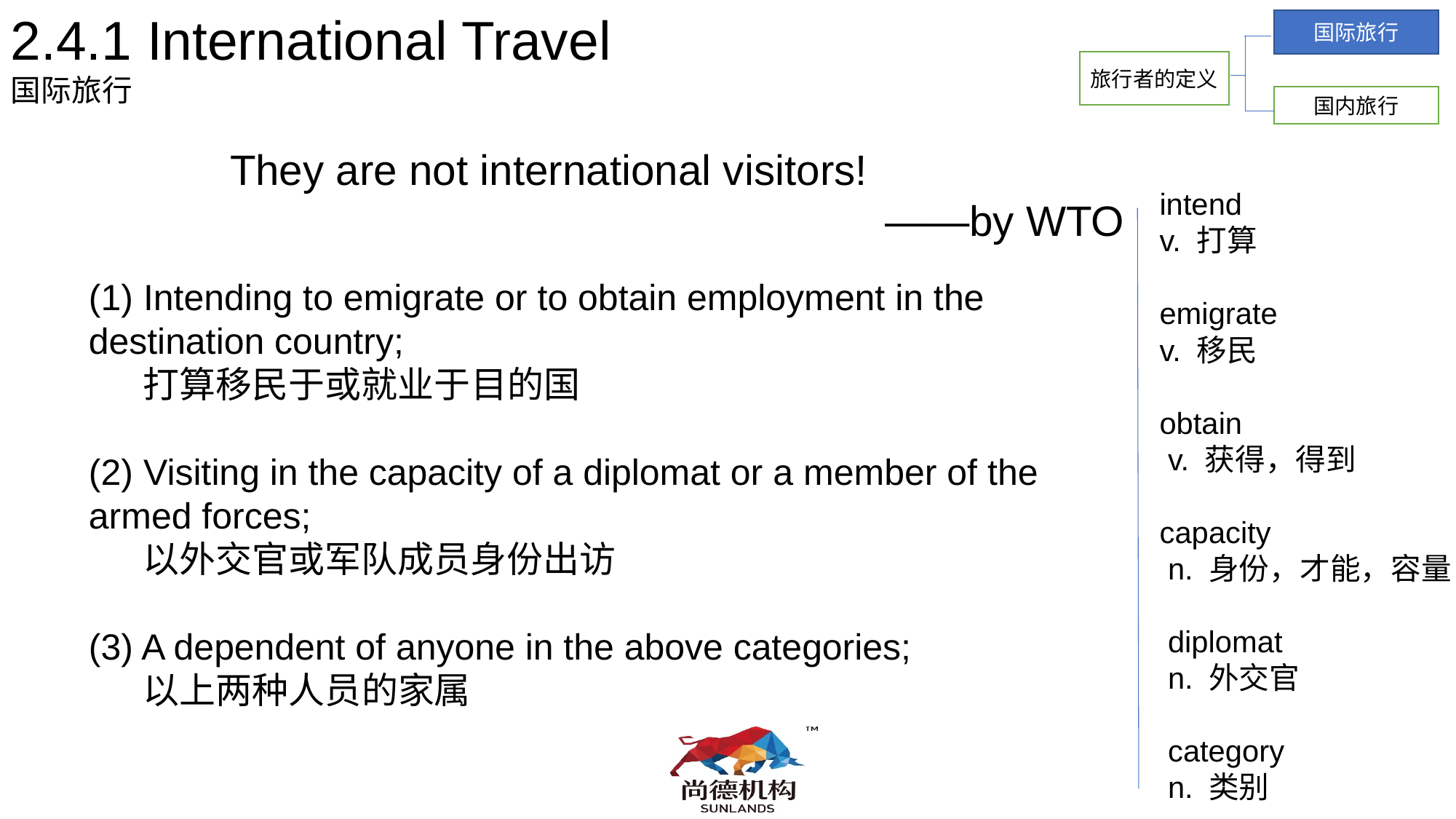

2.4.1 International Travel
国际旅行

国际旅行
旅行者的定义
国内旅行
They are not international visitors!									——by WTO
 intend
 v. 打算

 emigrate
 v. 移民

 obtain
  v. 获得，得到

 capacity
  n. 身份，才能，容量

  diplomat
  n. 外交官

  category
  n. 类别

(1) Intending to emigrate or to obtain employment in the destination country;
打算移民于或就业于目的国

(2) Visiting in the capacity of a diplomat or a member of the armed forces;
以外交官或军队成员身份出访

(3) A dependent of anyone in the above categories;
以上两种人员的家属